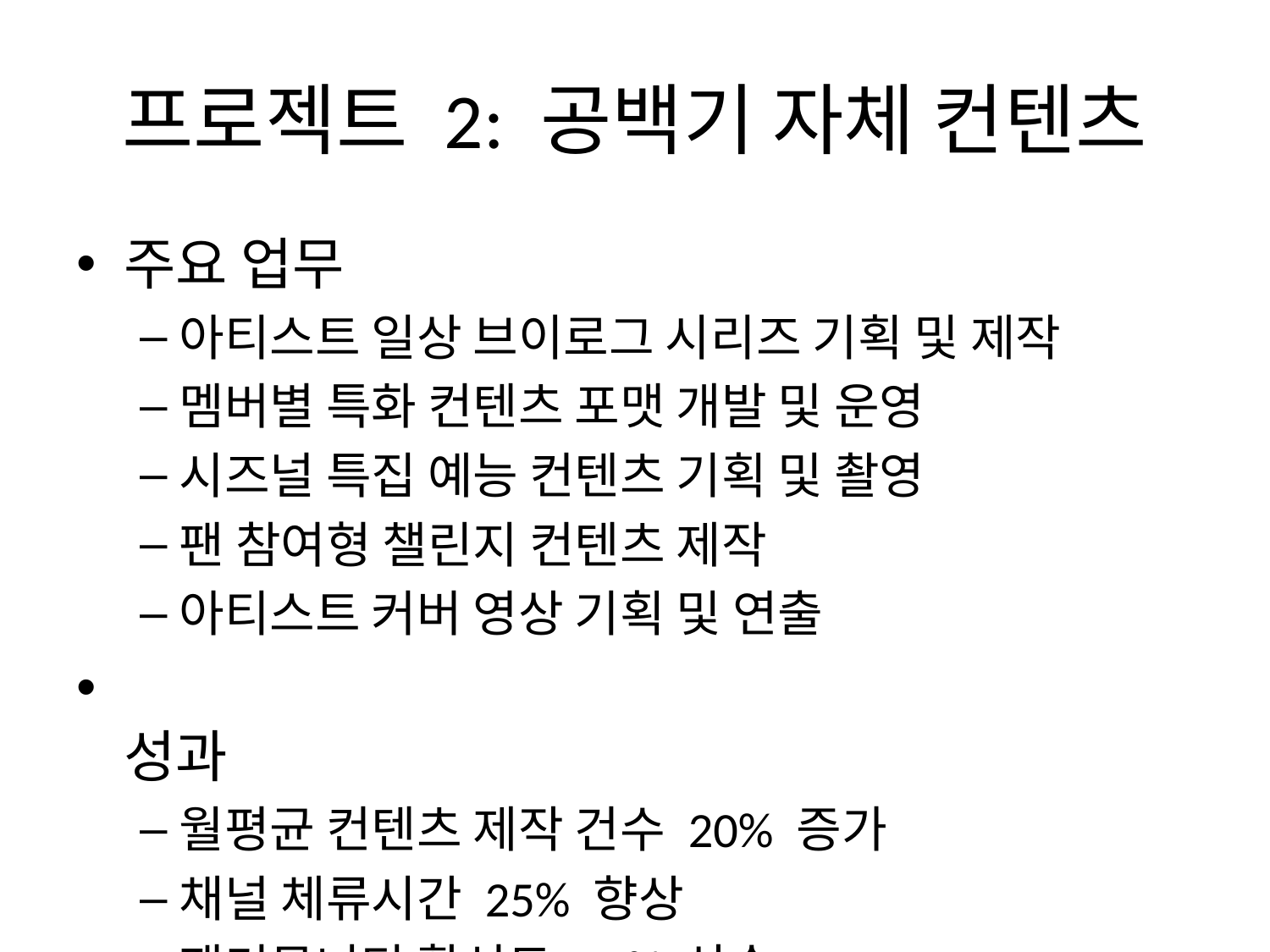

# 프로젝트 2: 공백기 자체 컨텐츠
주요 업무
아티스트 일상 브이로그 시리즈 기획 및 제작
멤버별 특화 컨텐츠 포맷 개발 및 운영
시즈널 특집 예능 컨텐츠 기획 및 촬영
팬 참여형 챌린지 컨텐츠 제작
아티스트 커버 영상 기획 및 연출
성과
월평균 컨텐츠 제작 건수 20% 증가
채널 체류시간 25% 향상
팬커뮤니티 활성도 35% 상승